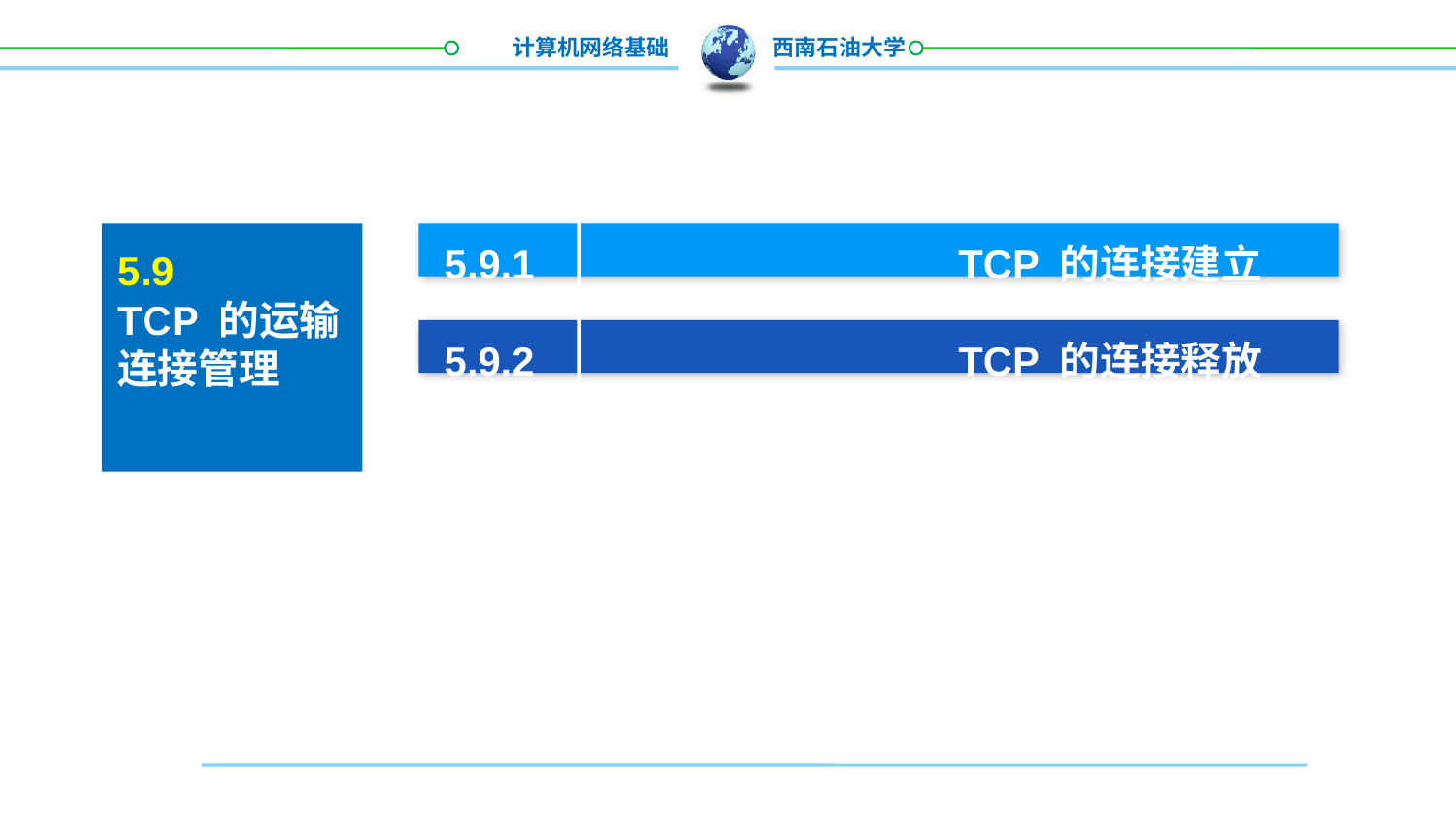

5.9.1                                      TCP 的连接建立
5.9.2                                      TCP 的连接释放

5.9
TCP 的运输连接管理